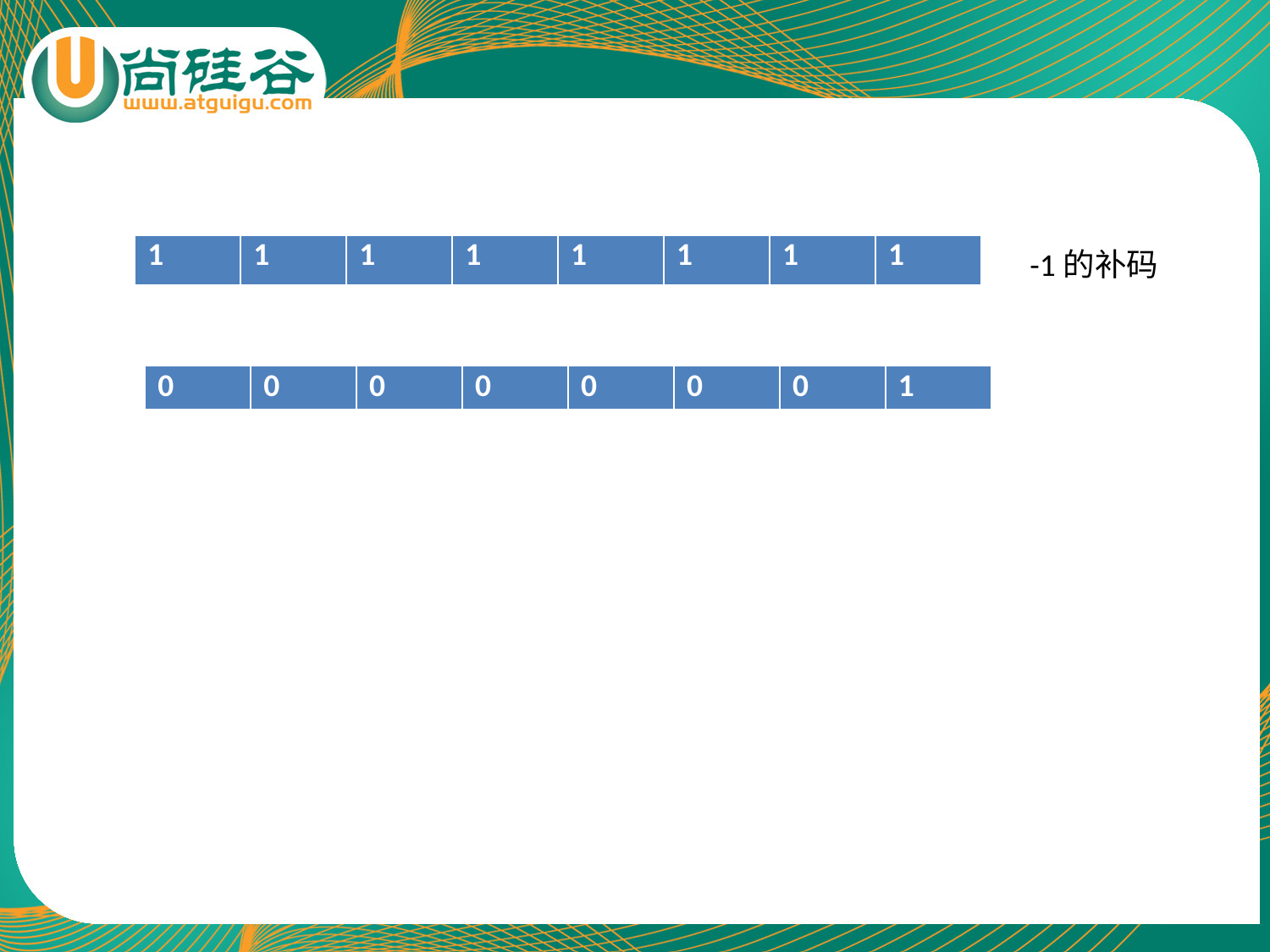

| 1 | 1 | 1 | 1 | 1 | 1 | 1 | 1 |
| --- | --- | --- | --- | --- | --- | --- | --- |
|  |  |  |  |  |  |  |  |
| --- | --- | --- | --- | --- | --- | --- | --- |
-1的补码
| 0 | 0 | 0 | 0 | 0 | 0 | 0 | 1 |
| --- | --- | --- | --- | --- | --- | --- | --- |